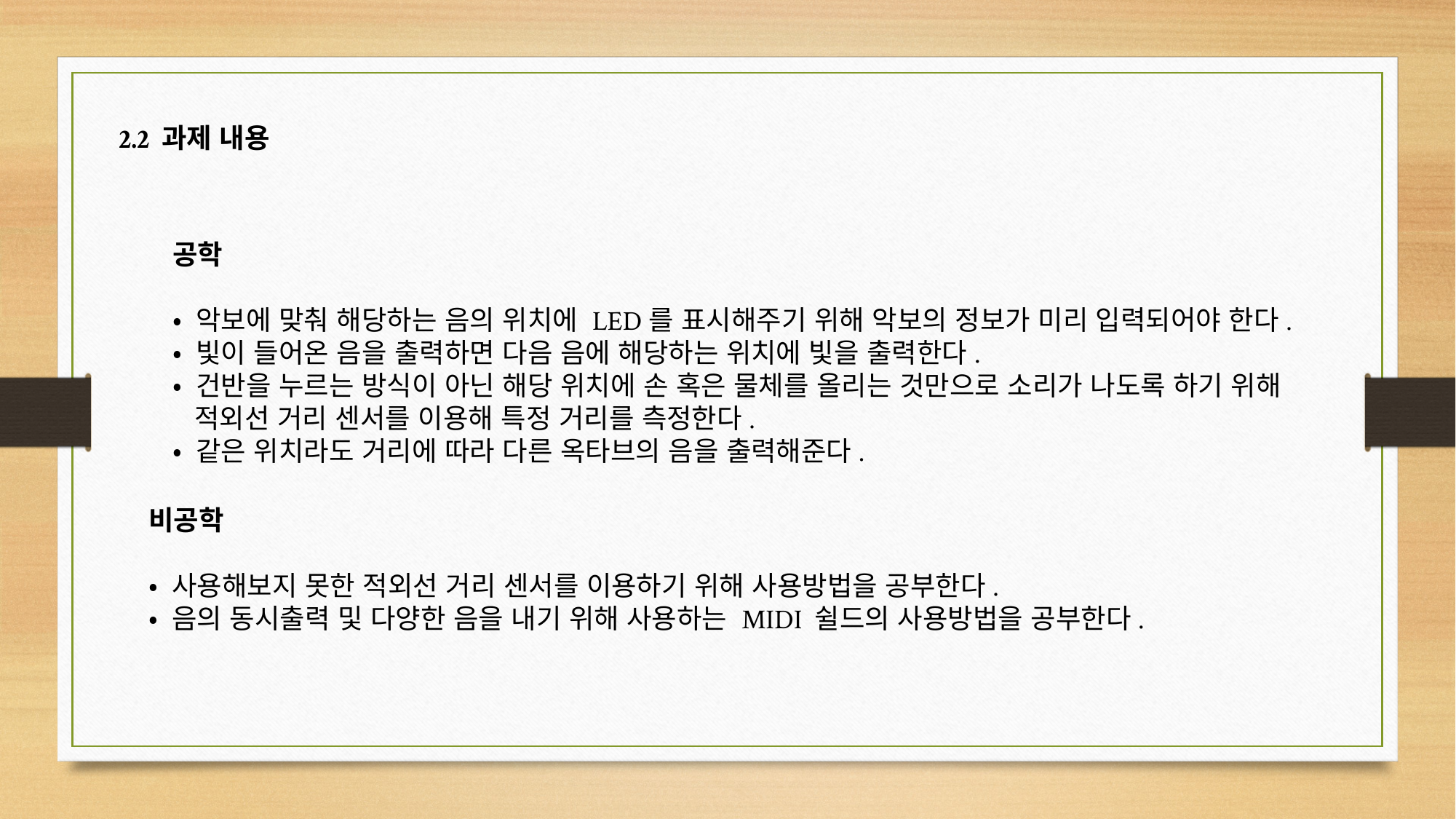

2.2 과제 내용
공학

• 악보에 맞춰 해당하는 음의 위치에 LED를 표시해주기 위해 악보의 정보가 미리 입력되어야 한다.
• 빛이 들어온 음을 출력하면 다음 음에 해당하는 위치에 빛을 출력한다.
• 건반을 누르는 방식이 아닌 해당 위치에 손 혹은 물체를 올리는 것만으로 소리가 나도록 하기 위해
  적외선 거리 센서를 이용해 특정 거리를 측정한다.
• 같은 위치라도 거리에 따라 다른 옥타브의 음을 출력해준다.
비공학

• 사용해보지 못한 적외선 거리 센서를 이용하기 위해 사용방법을 공부한다.
• 음의 동시출력 및 다양한 음을 내기 위해 사용하는 MIDI 쉴드의 사용방법을 공부한다.